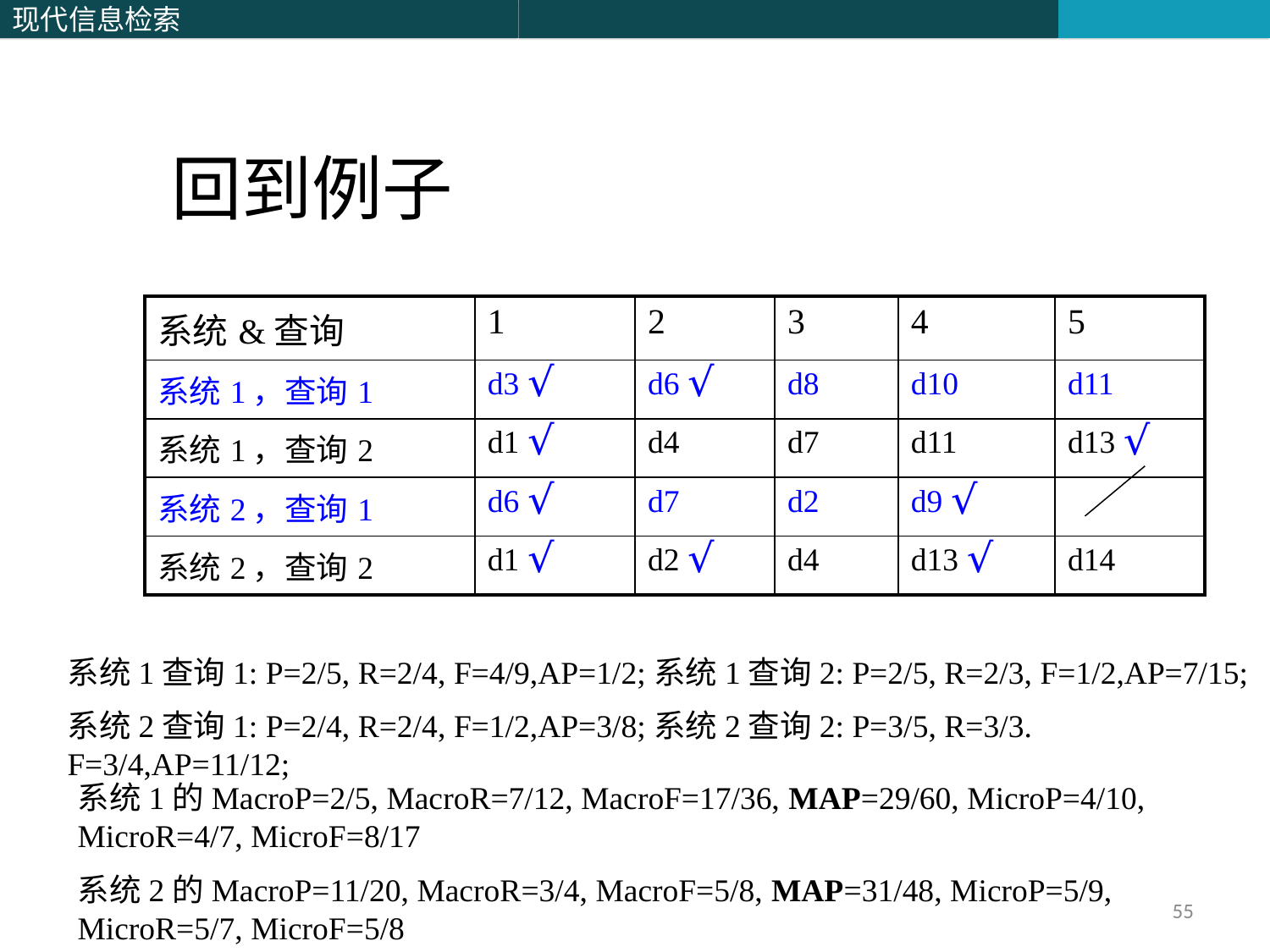

# 回到例子
| 系统&查询 | 1 | 2 | 3 | 4 | 5 |
| --- | --- | --- | --- | --- | --- |
| 系统1，查询1 | d3 √ | d6 √ | d8 | d10 | d11 |
| 系统1，查询2 | d1 √ | d4 | d7 | d11 | d13 √ |
| 系统2，查询1 | d6 √ | d7 | d2 | d9 √ |  |
| 系统2，查询2 | d1 √ | d2 √ | d4 | d13 √ | d14 |

查询1及查询2的标准答案集合分别为 {d3,d4,d6,d9}{d1,d2,d13}
系统1查询1: P=2/5, R=2/4, F=4/9,AP=1/2;系统1查询2: P=2/5, R=2/3, F=1/2,AP=7/15;
系统2查询1: P=2/4, R=2/4, F=1/2,AP=3/8;系统2查询2: P=3/5, R=3/3. F=3/4,AP=11/12;
系统1的MacroP=2/5, MacroR=7/12, MacroF=17/36, MAP=29/60, MicroP=4/10, MicroR=4/7, MicroF=8/17
系统2的MacroP=11/20, MacroR=3/4, MacroF=5/8, MAP=31/48, MicroP=5/9, MicroR=5/7, MicroF=5/8
55